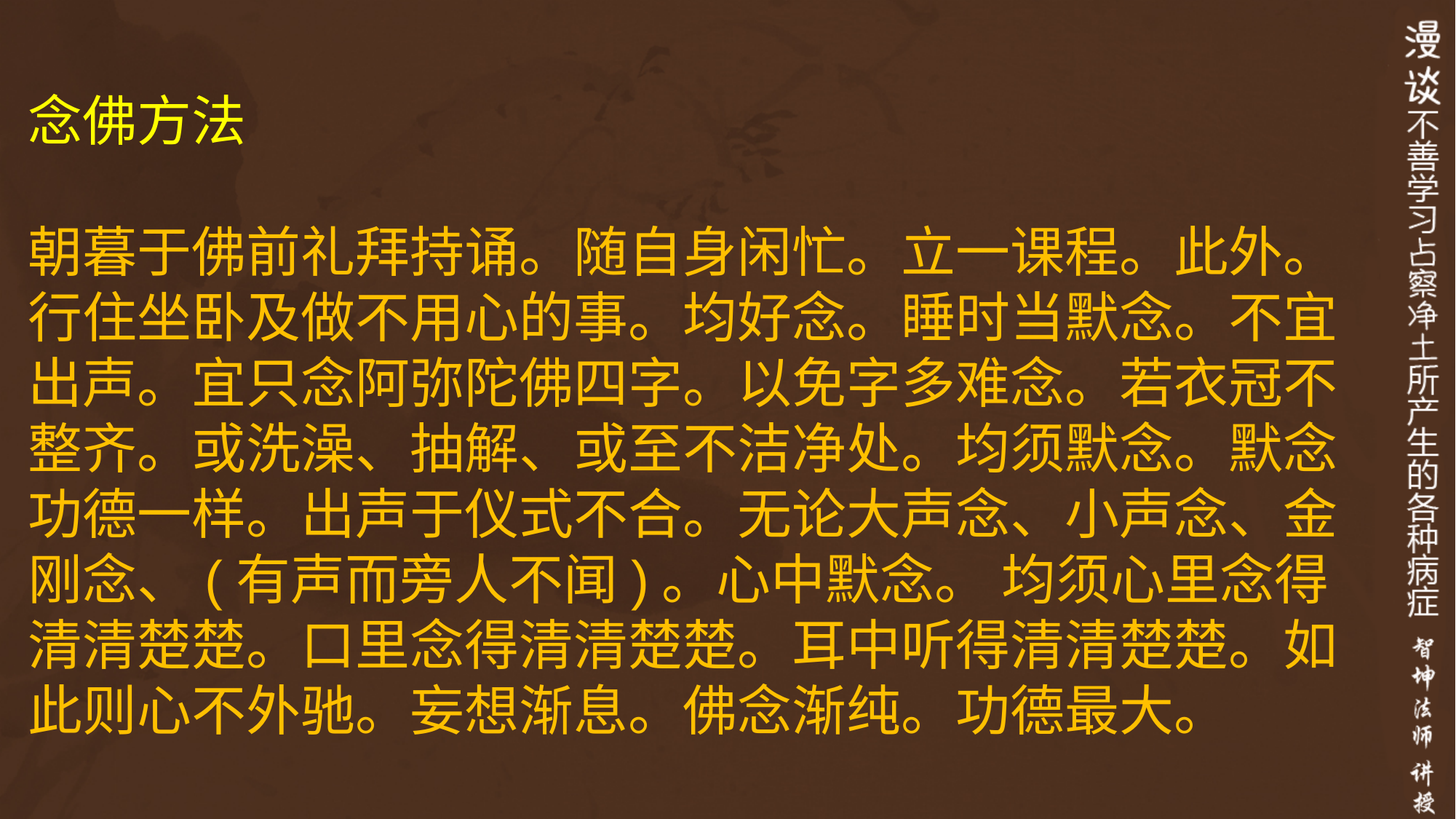

念佛方法

朝暮于佛前礼拜持诵。随自身闲忙。立一课程。此外。行住坐卧及做不用心的事。均好念。睡时当默念。不宜出声。宜只念阿弥陀佛四字。以免字多难念。若衣冠不整齐。或洗澡、抽解、或至不洁净处。均须默念。默念功德一样。出声于仪式不合。无论大声念、小声念、金刚念、(有声而旁人不闻)。心中默念。 均须心里念得清清楚楚。口里念得清清楚楚。耳中听得清清楚楚。如此则心不外驰。妄想渐息。佛念渐纯。功德最大。